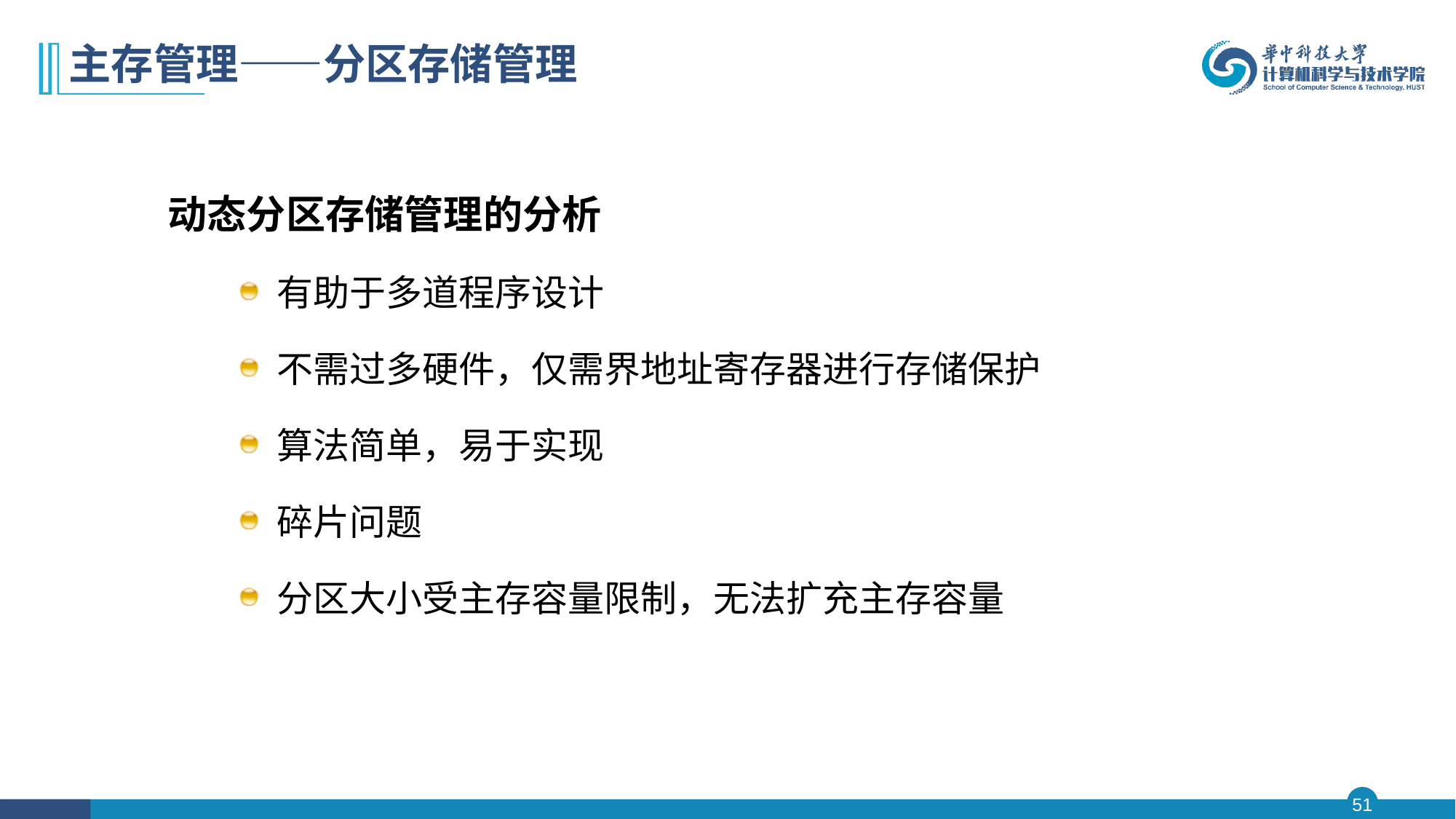

# 主存管理——分区存储管理
动态分区存储管理的分析
有助于多道程序设计
不需过多硬件，仅需界地址寄存器进行存储保护
算法简单，易于实现
碎片问题
分区大小受主存容量限制，无法扩充主存容量